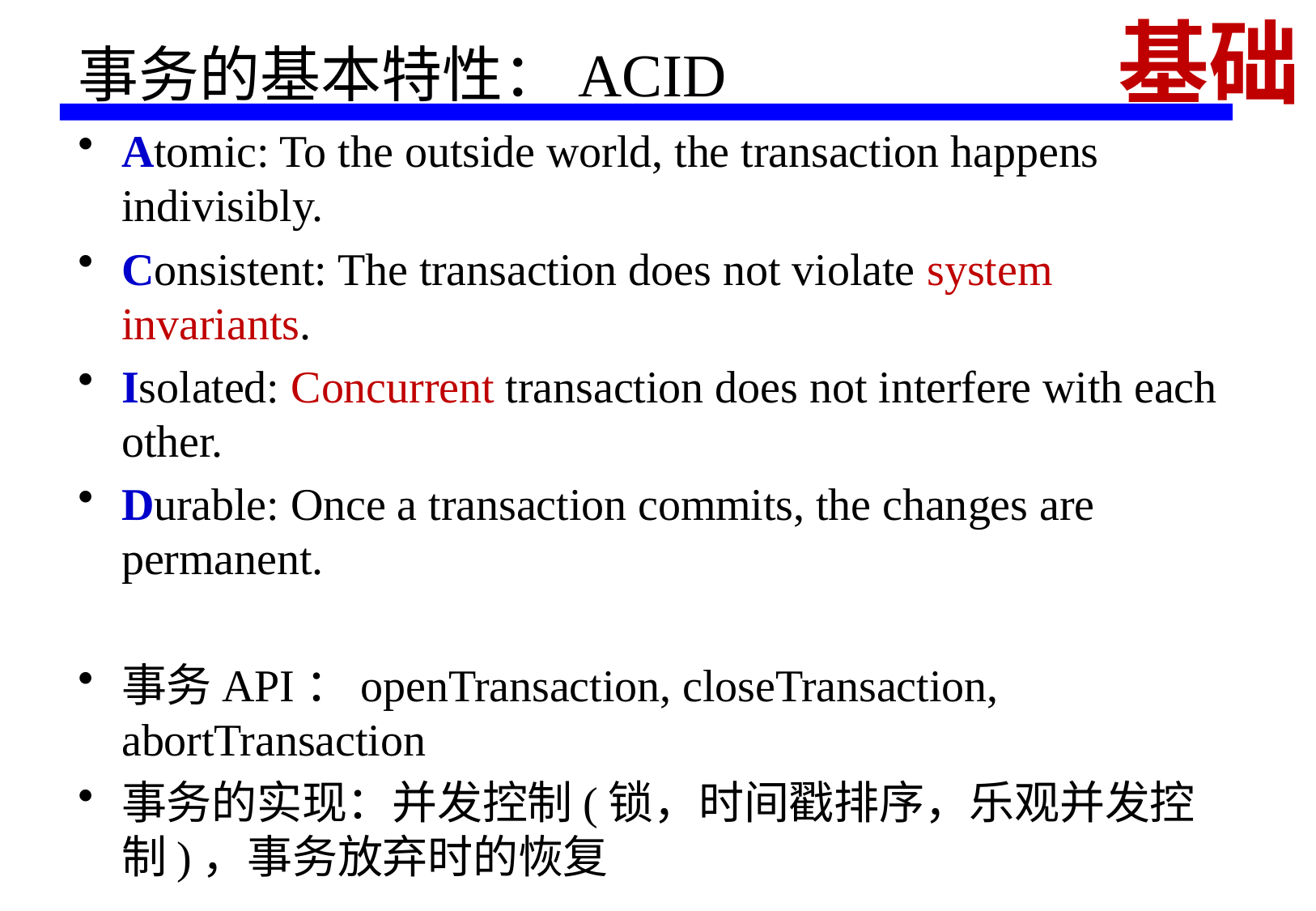

# 事务的基本特性：ACID
基础
Atomic: To the outside world, the transaction happens indivisibly.
Consistent: The transaction does not violate system invariants.
Isolated: Concurrent transaction does not interfere with each other.
Durable: Once a transaction commits, the changes are permanent.

事务API：openTransaction, closeTransaction, abortTransaction
事务的实现：并发控制(锁，时间戳排序，乐观并发控制)，事务放弃时的恢复